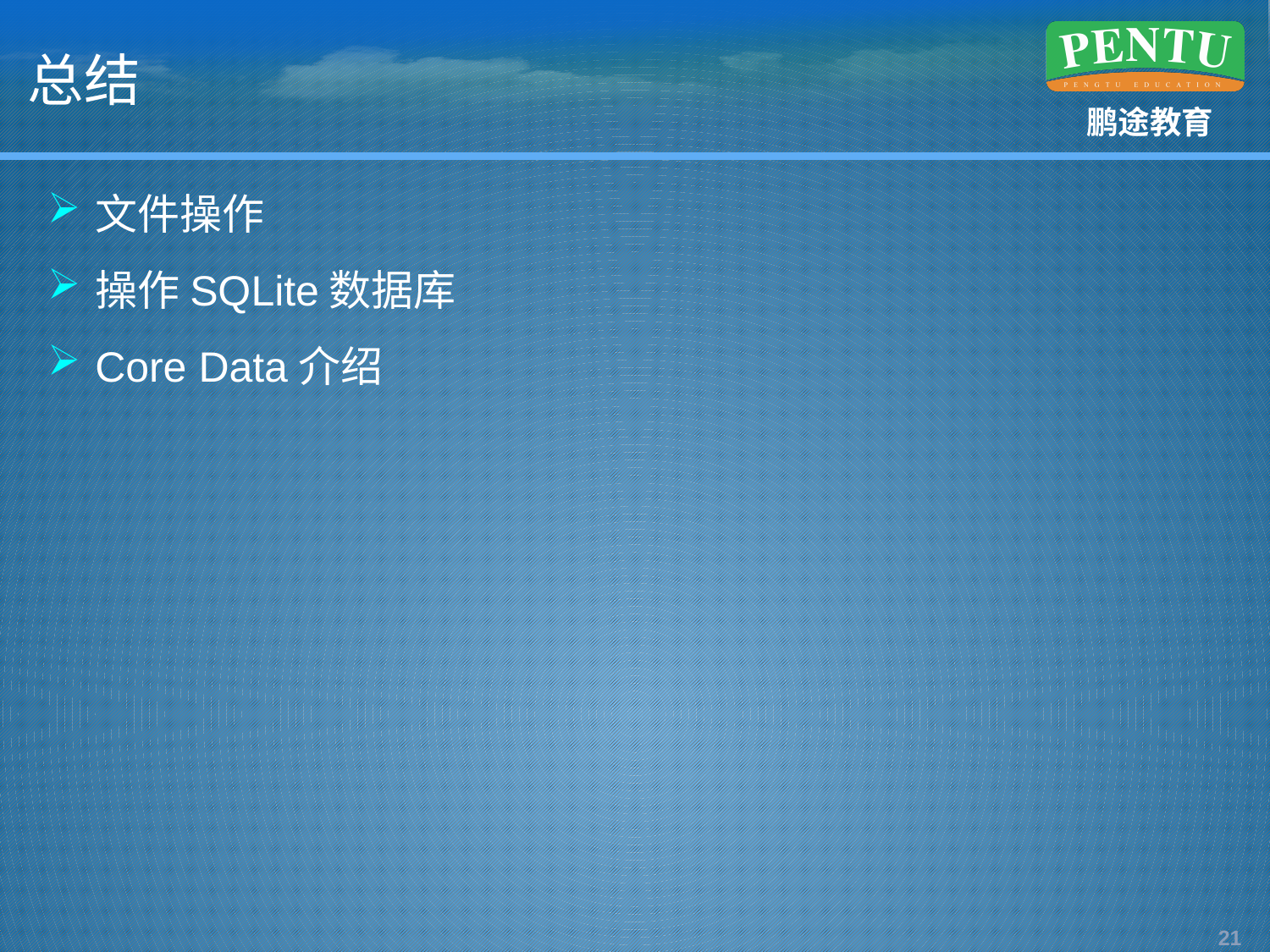

# 总结
文件操作
操作SQLite数据库
Core Data介绍
21